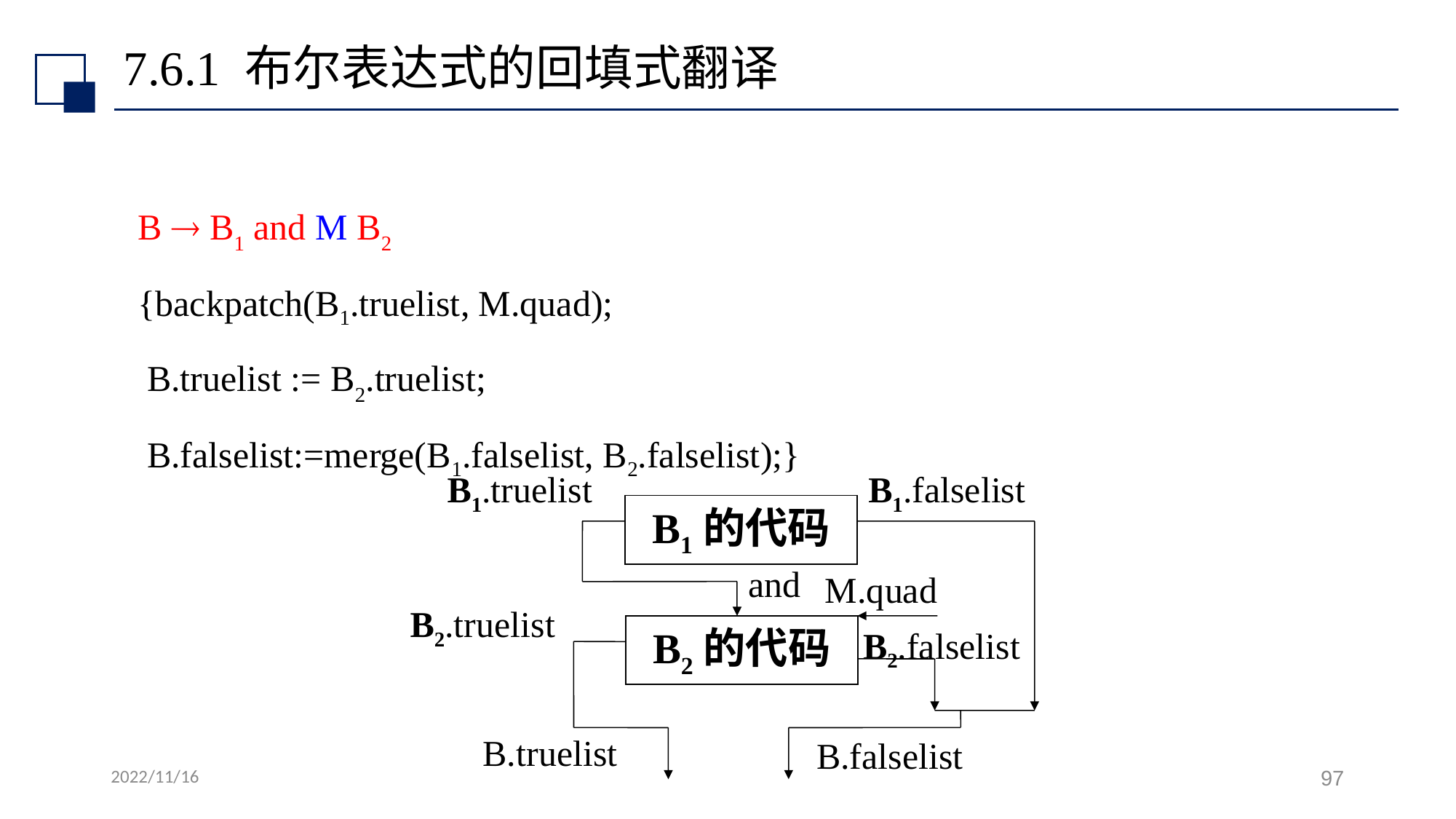

# 7.6.1 布尔表达式的回填式翻译
B → B1 and M B2
{backpatch(B1.truelist, M.quad);
 B.truelist := B2.truelist;
 B.falselist:=merge(B1.falselist, B2.falselist);}
B1.truelist
B1.falselist
B1的代码

and
M.quad

B2.truelist
B2的代码

B2.falselist

B.truelist

B.falselist
2022/11/16
97